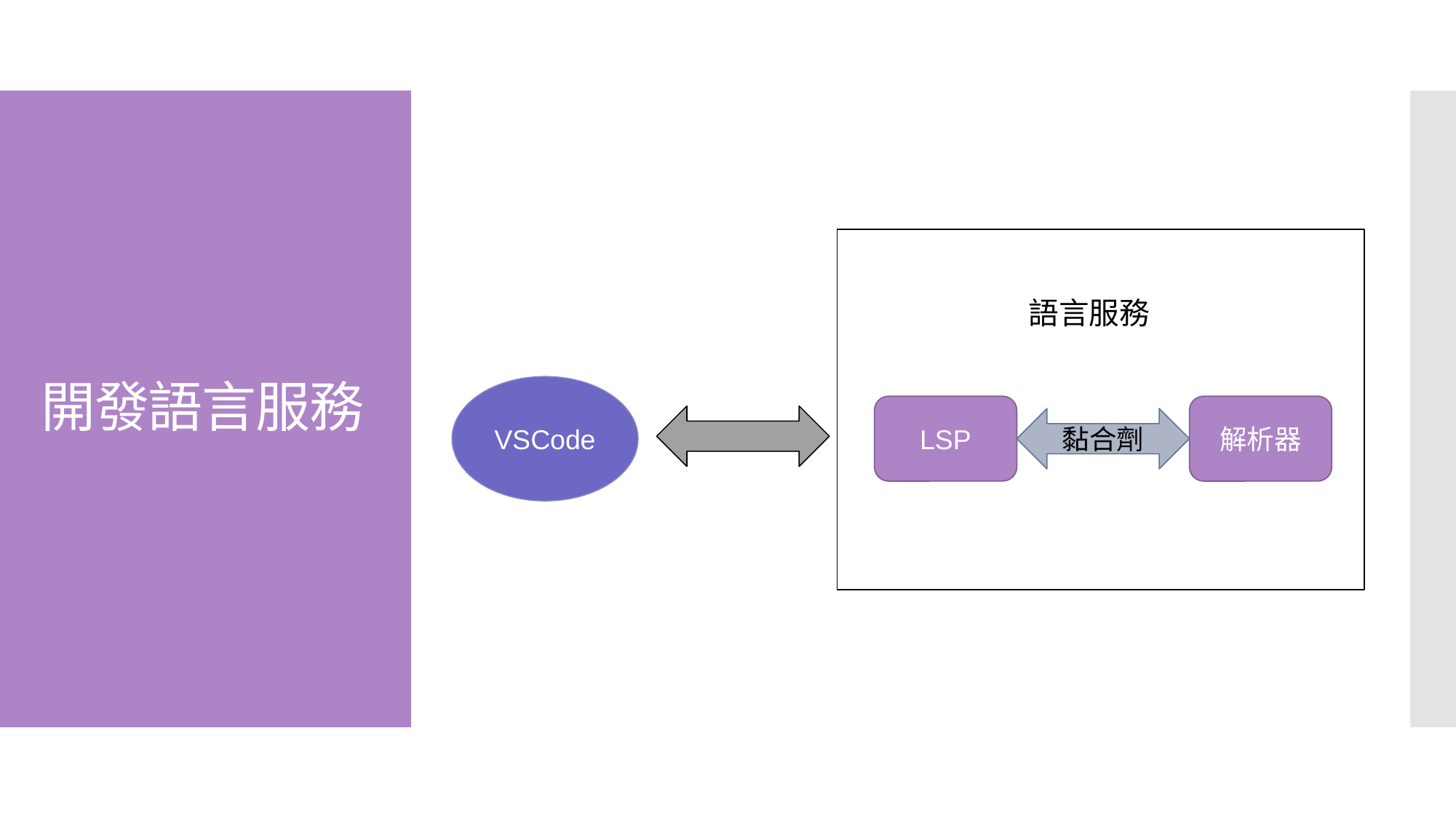

# 開發語言服務

語言服務
VSCode
解析器
LSP

黏合劑